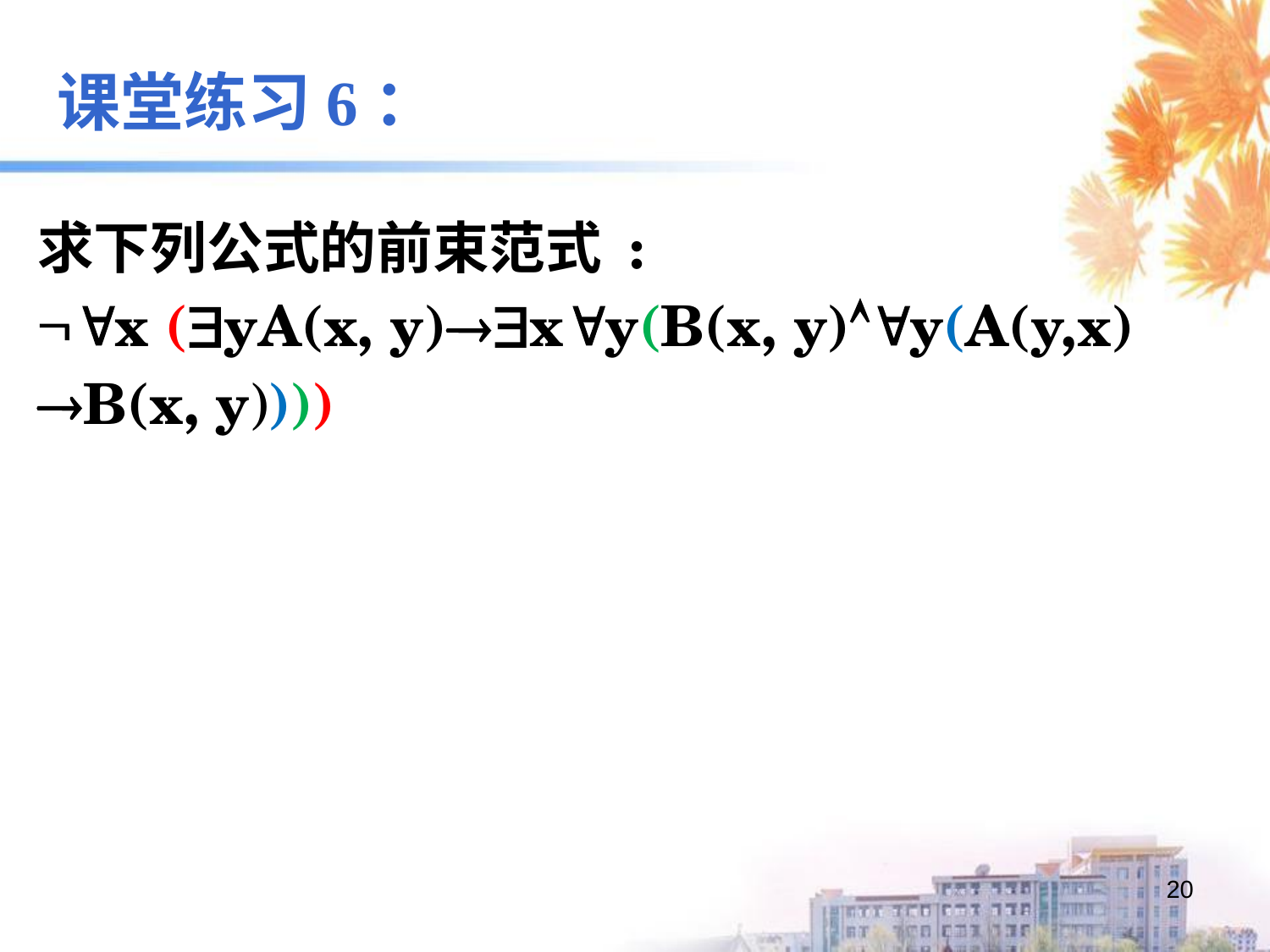

课堂练习6：
求下列公式的前束范式 :
¬∀x (∃yA(x, y)→∃x∀y(B(x, y)∧∀y(A(y,x) →B(x, y))))
20